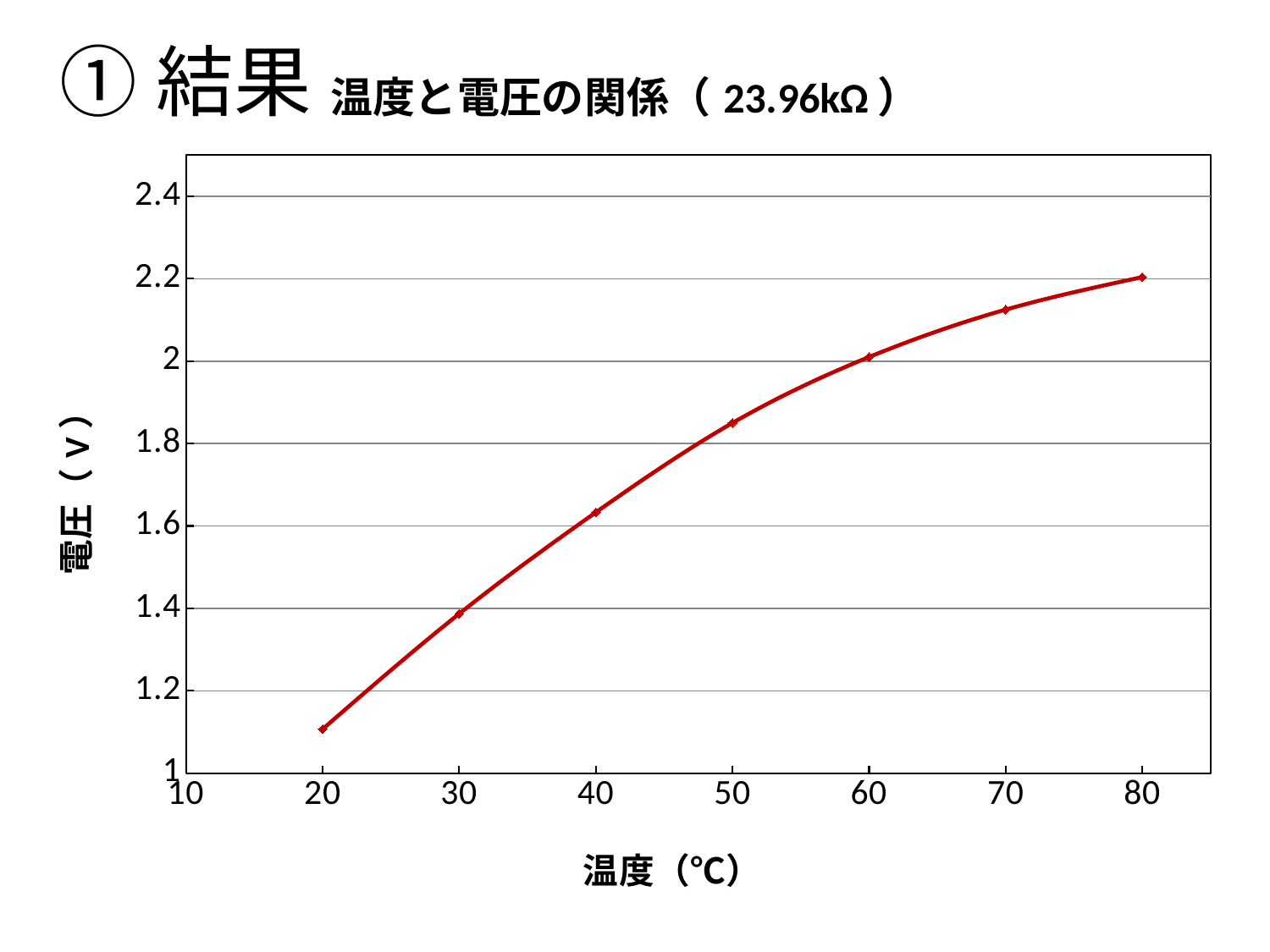

# ①結果

### Chart: 温度と電圧の関係（23.96kΩ）

| Category |  |
|---|---|